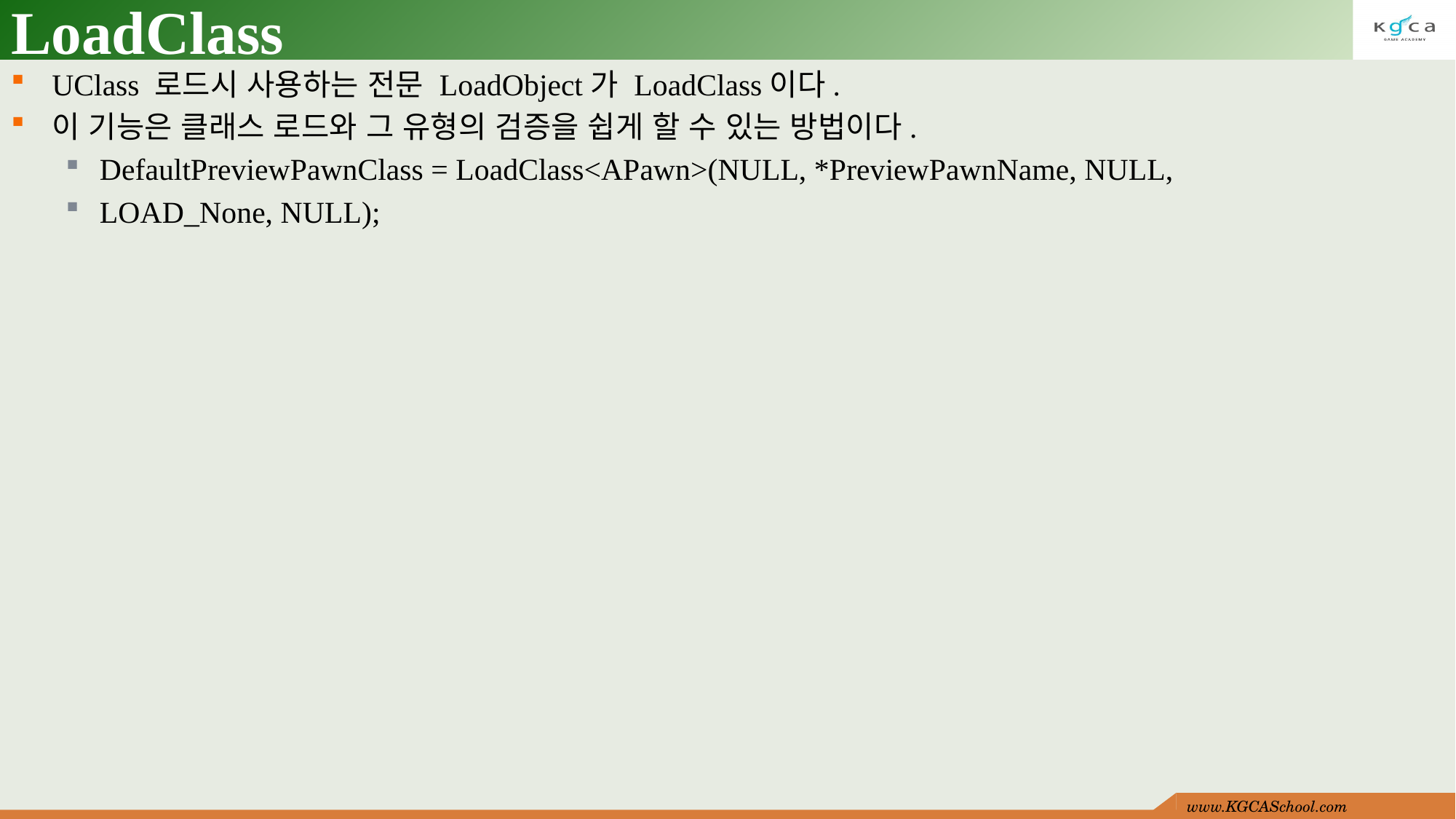

# LoadClass
UClass 로드시 사용하는 전문 LoadObject가 LoadClass이다.
이 기능은 클래스 로드와 그 유형의 검증을 쉽게 할 수 있는 방법이다.
DefaultPreviewPawnClass = LoadClass<APawn>(NULL, *PreviewPawnName, NULL,
LOAD_None, NULL);